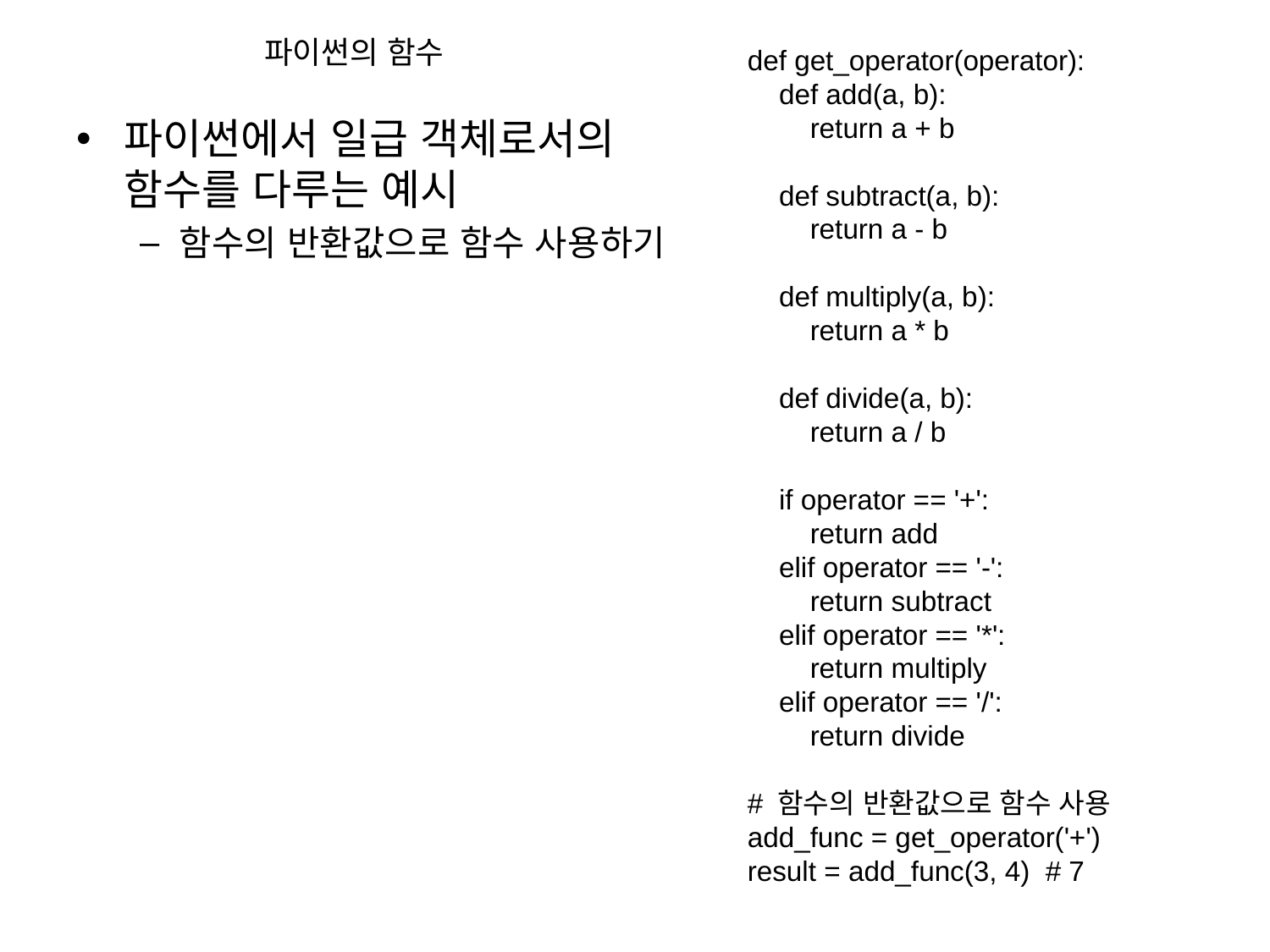

# 파이썬의 함수
def get_operator(operator):
    def add(a, b):
        return a + b

    def subtract(a, b):
        return a - b

    def multiply(a, b):
        return a * b

    def divide(a, b):
        return a / b

    if operator == '+':
        return add
    elif operator == '-':
        return subtract
    elif operator == '*':
        return multiply
    elif operator == '/':
        return divide

# 함수의 반환값으로 함수 사용
add_func = get_operator('+')
result = add_func(3, 4)  # 7
파이썬에서 일급 객체로서의 함수를 다루는 예시
함수의 반환값으로 함수 사용하기